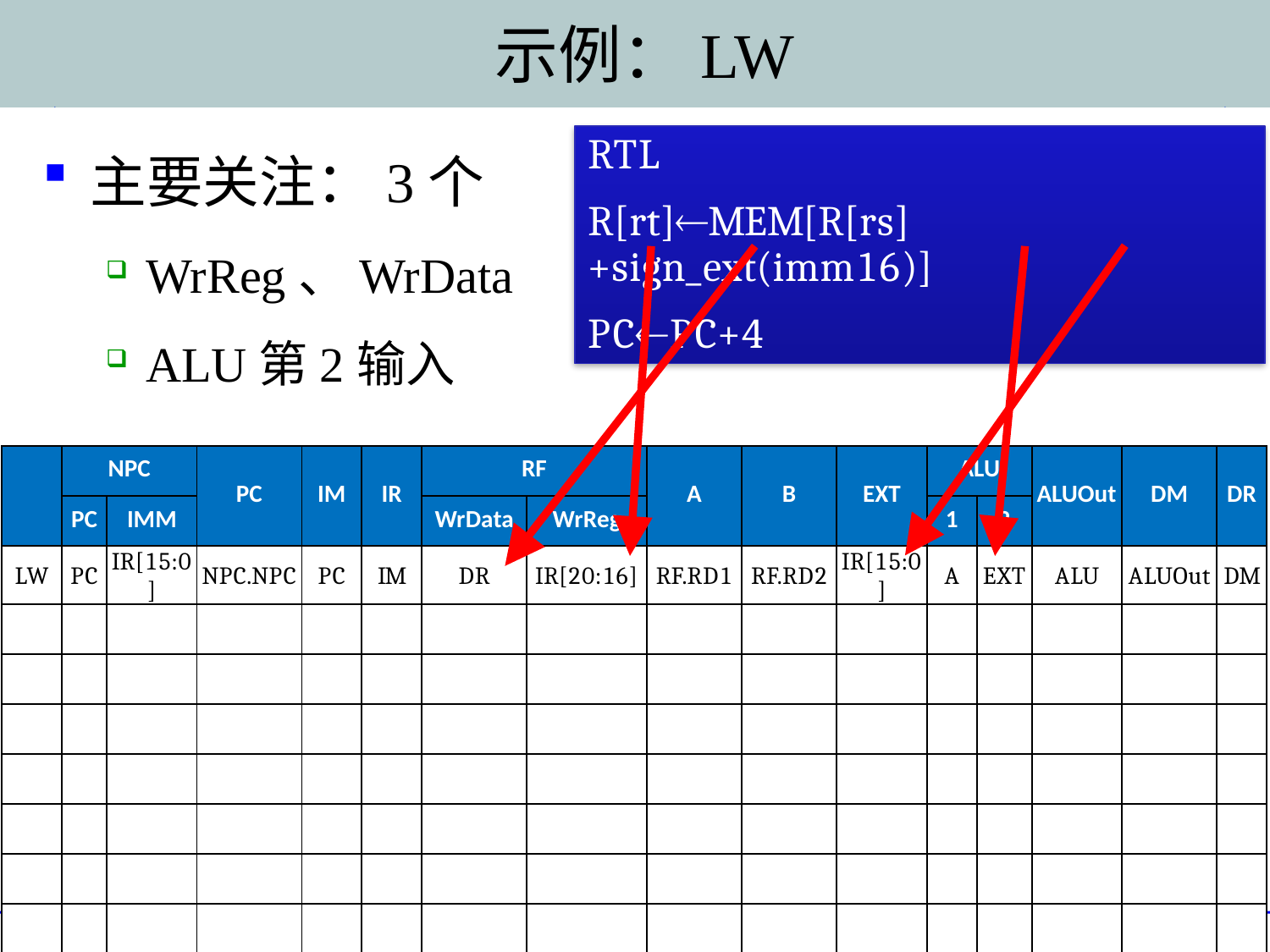

# 示例：LW
主要关注：3个
WrReg、WrData
ALU第2输入
RTL
R[rt]←MEM[R[rs]+sign_ext(imm16)]
PC←PC+4
|  | NPC |  | PC | IM | IR | RF |  | A | B | EXT | ALU |  | ALUOut | DM | DR |
| --- | --- | --- | --- | --- | --- | --- | --- | --- | --- | --- | --- | --- | --- | --- | --- |
|  | PC | IMM |  |  |  | WrData | WrReg |  |  |  | 1 | 2 |  |  |  |
| LW | PC | IR[15:0] | NPC.NPC | PC | IM | DR | IR[20:16] | RF.RD1 | RF.RD2 | IR[15:0] | A | EXT | ALU | ALUOut | DM |
|  |  |  |  |  |  |  |  |  |  |  |  |  |  |  |  |
|  |  |  |  |  |  |  |  |  |  |  |  |  |  |  |  |
|  |  |  |  |  |  |  |  |  |  |  |  |  |  |  |  |
|  |  |  |  |  |  |  |  |  |  |  |  |  |  |  |  |
|  |  |  |  |  |  |  |  |  |  |  |  |  |  |  |  |
|  |  |  |  |  |  |  |  |  |  |  |  |  |  |  |  |
|  |  |  |  |  |  |  |  |  |  |  |  |  |  |  |  |